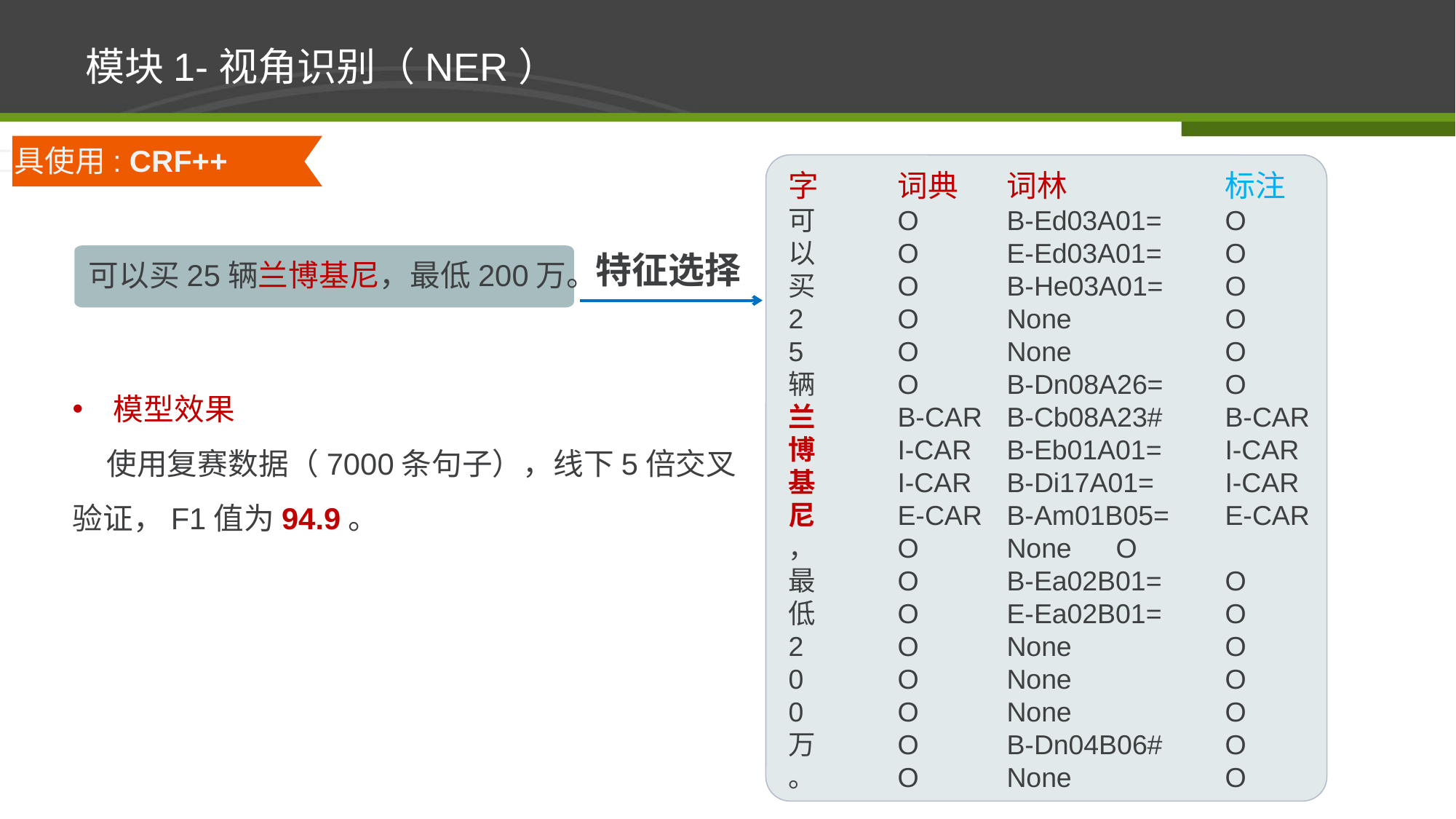

# 模块1-视角识别（NER）

工具使用: CRF++

字	词典	词林		标注
可	O	B-Ed03A01=	O
以	O	E-Ed03A01=	O
买	O	B-He03A01=	O
2	O	None		O
5	O	None		O
辆	O	B-Dn08A26=	O
兰	B-CAR	B-Cb08A23#	B-CAR
博	I-CAR	B-Eb01A01=	I-CAR
基	I-CAR	B-Di17A01=	I-CAR
尼	E-CAR	B-Am01B05=	E-CAR
，	O	None	O
最	O	B-Ea02B01=	O
低	O	E-Ea02B01=	O
2	O	None		O
0	O	None		O
0	O	None		O
万	O	B-Dn04B06#	O
。	O	None		O

可以买25辆兰博基尼，最低200万。
模型效果
    使用复赛数据（7000条句子），线下5倍交叉验证，F1值为94.9。
特征选择